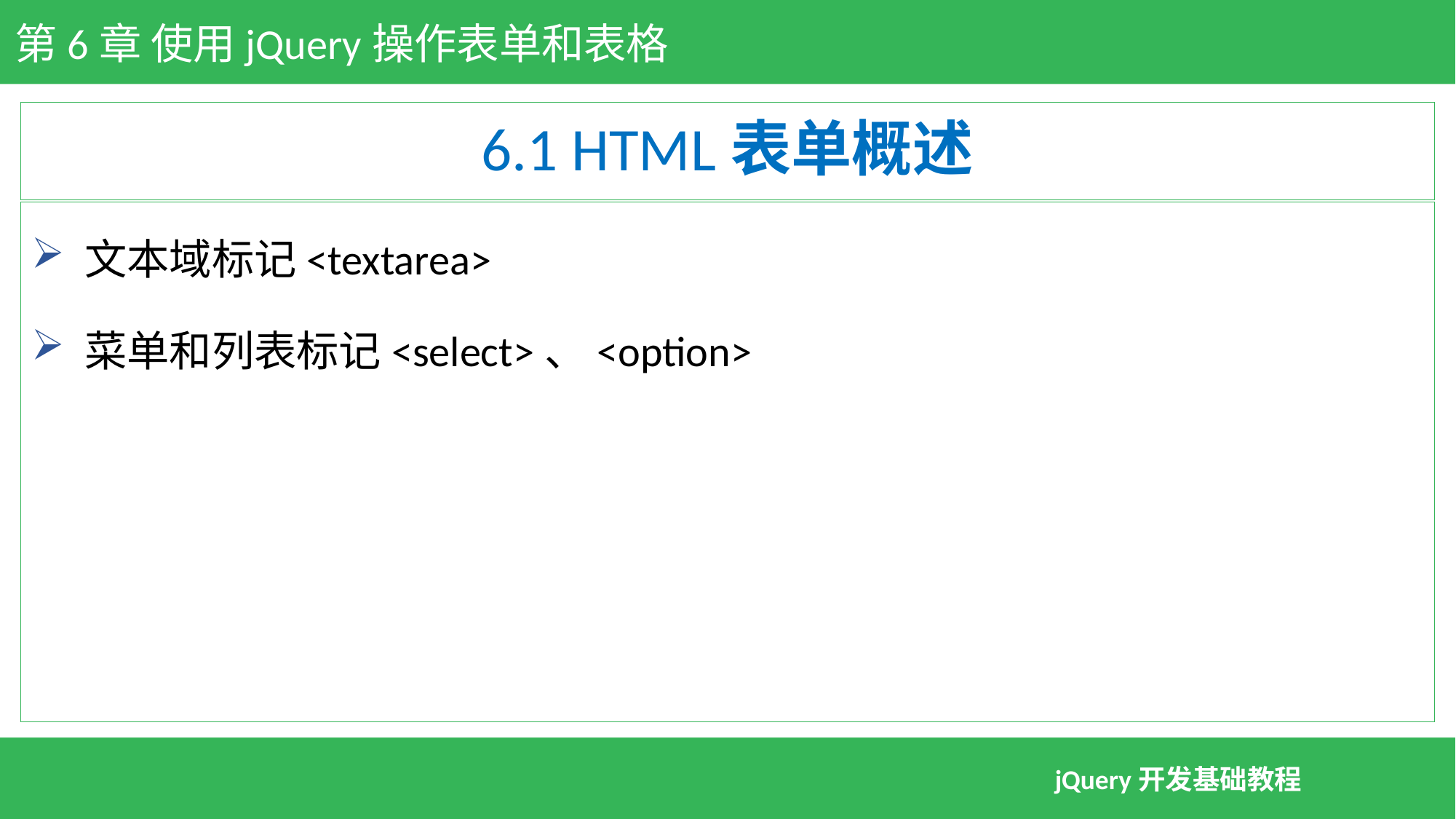

第6章 使用jQuery操作表单和表格

# 6.1 HTML表单概述
 文本域标记<textarea>
 菜单和列表标记<select>、<option>

jQuery开发基础教程